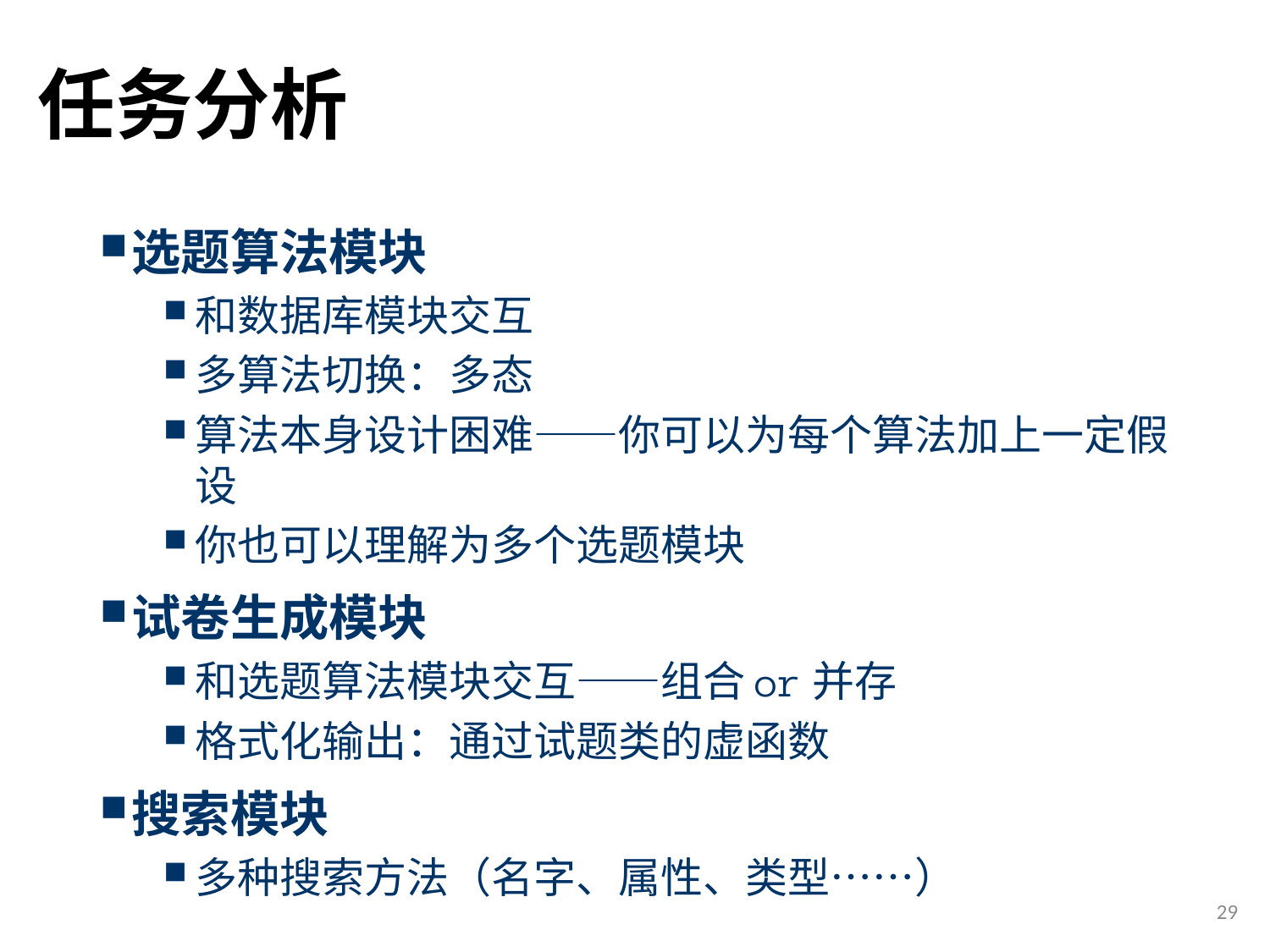

# 任务分析
选题算法模块
和数据库模块交互
多算法切换：多态
算法本身设计困难——你可以为每个算法加上一定假设
你也可以理解为多个选题模块
试卷生成模块
和选题算法模块交互——组合or并存
格式化输出：通过试题类的虚函数
搜索模块
多种搜索方法（名字、属性、类型……）
29